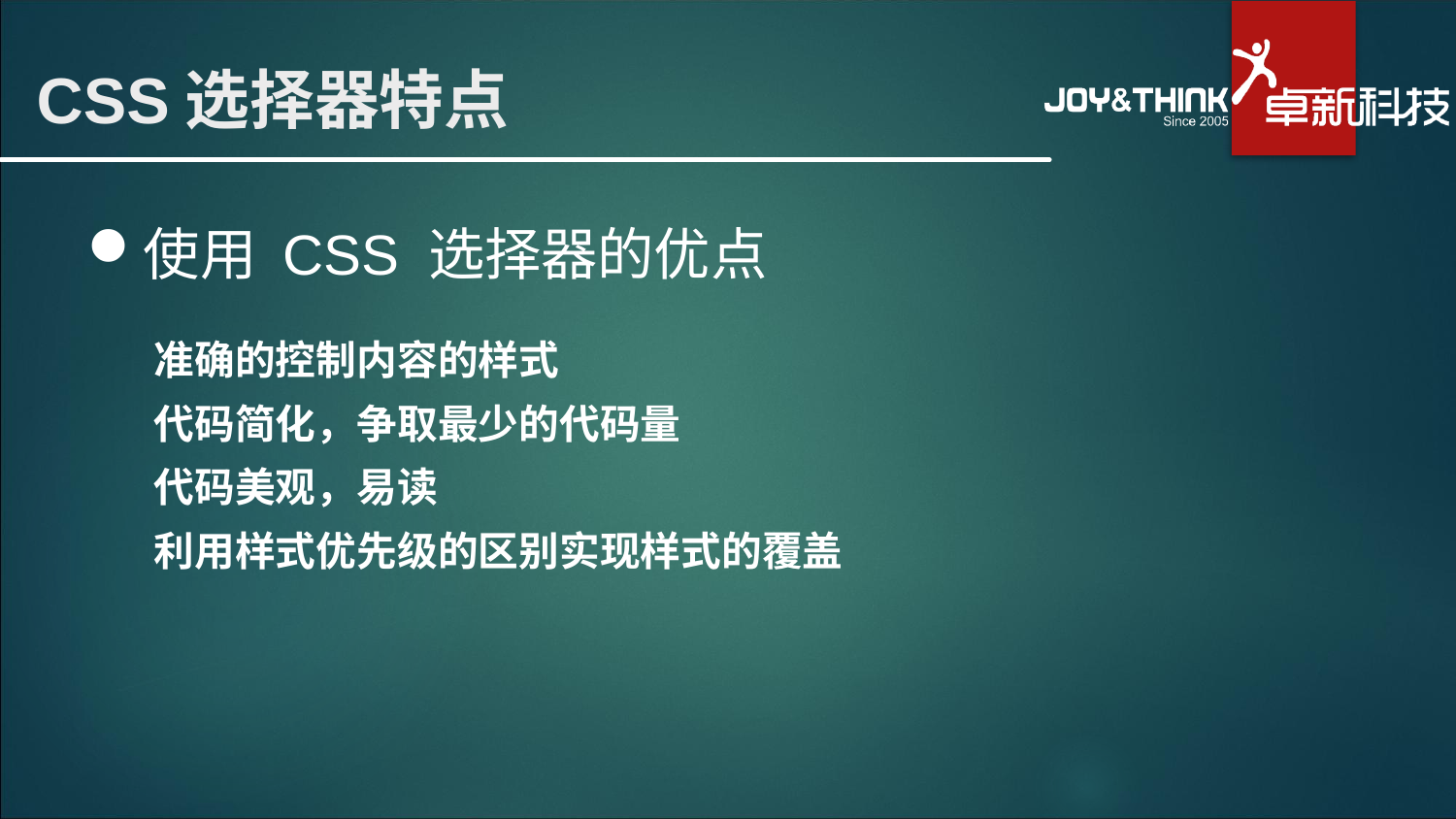

# CSS选择器特点
使用 CSS 选择器的优点
准确的控制内容的样式
代码简化，争取最少的代码量
代码美观，易读
利用样式优先级的区别实现样式的覆盖